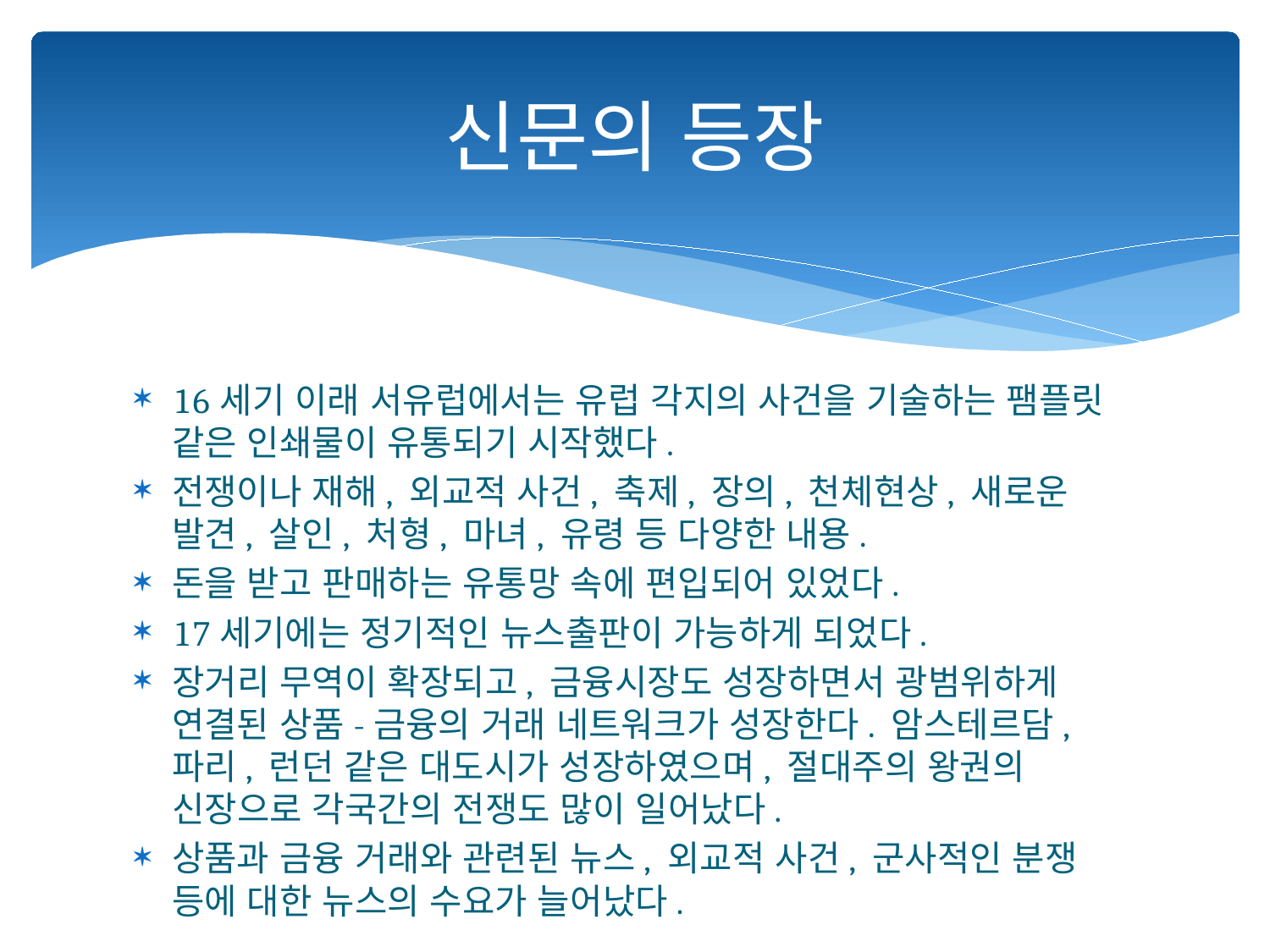

# 신문의 등장
16세기 이래 서유럽에서는 유럽 각지의 사건을 기술하는 팸플릿 같은 인쇄물이 유통되기 시작했다.
전쟁이나 재해, 외교적 사건, 축제, 장의, 천체현상, 새로운 발견, 살인, 처형, 마녀, 유령 등 다양한 내용.
돈을 받고 판매하는 유통망 속에 편입되어 있었다.
17세기에는 정기적인 뉴스출판이 가능하게 되었다.
장거리 무역이 확장되고, 금융시장도 성장하면서 광범위하게 연결된 상품-금융의 거래 네트워크가 성장한다. 암스테르담, 파리, 런던 같은 대도시가 성장하였으며, 절대주의 왕권의 신장으로 각국간의 전쟁도 많이 일어났다.
상품과 금융 거래와 관련된 뉴스, 외교적 사건, 군사적인 분쟁 등에 대한 뉴스의 수요가 늘어났다.